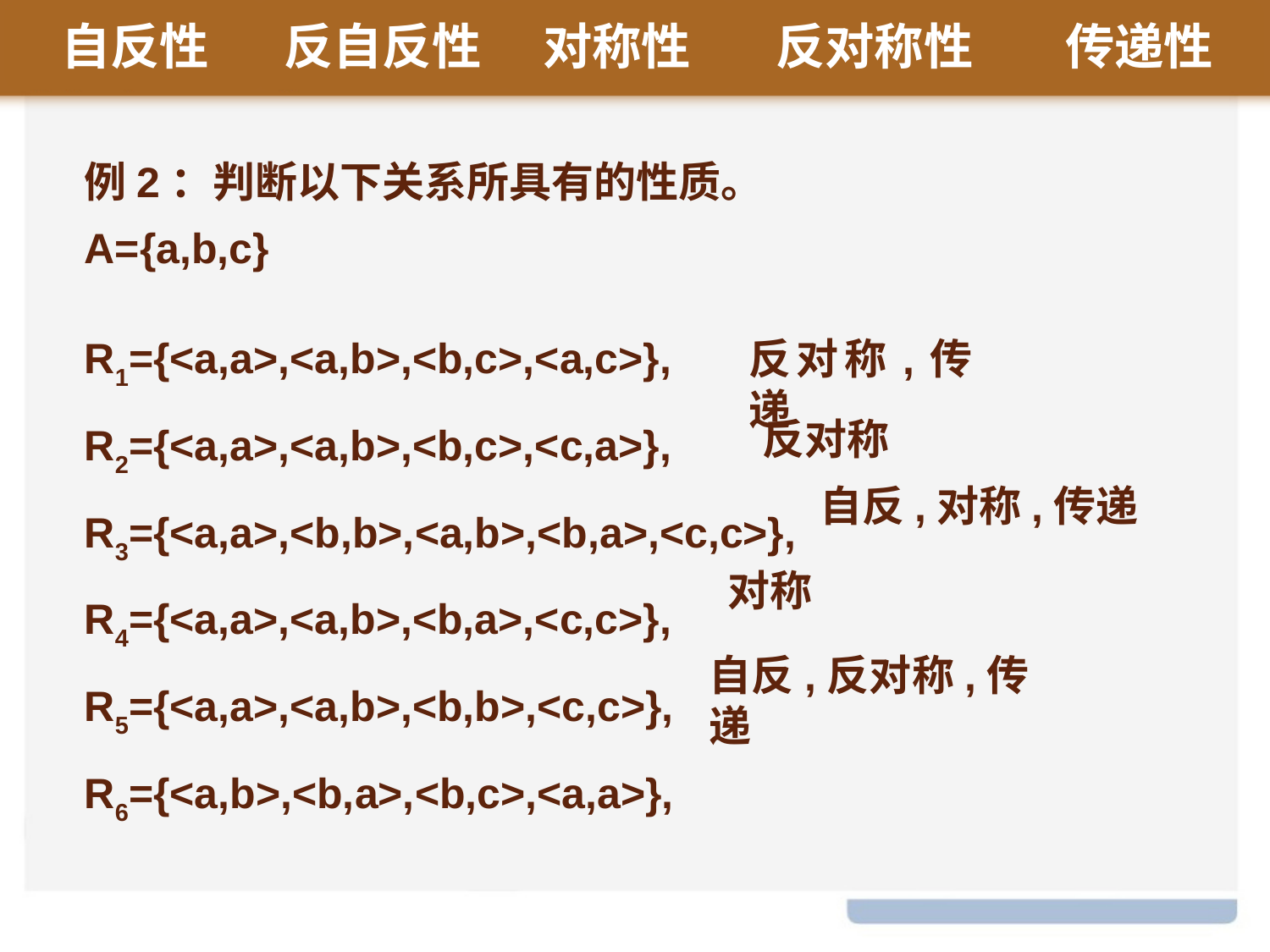

自反性
反自反性
第一部分 集合论
第一部分 集合论
第一部分 集合论
第一部分 集合论
第一部分 集合论
对称性
反对称性
传递性
例2：判断以下关系所具有的性质。
A={a,b,c}
R1={<a,a>,<a,b>,<b,c>,<a,c>},
R2={<a,a>,<a,b>,<b,c>,<c,a>},
R3={<a,a>,<b,b>,<a,b>,<b,a>,<c,c>},
R4={<a,a>,<a,b>,<b,a>,<c,c>},
R5={<a,a>,<a,b>,<b,b>,<c,c>},
R6={<a,b>,<b,a>,<b,c>,<a,a>},
反对称,传递
反对称
自反,对称,传递
对称
自反,反对称,传递